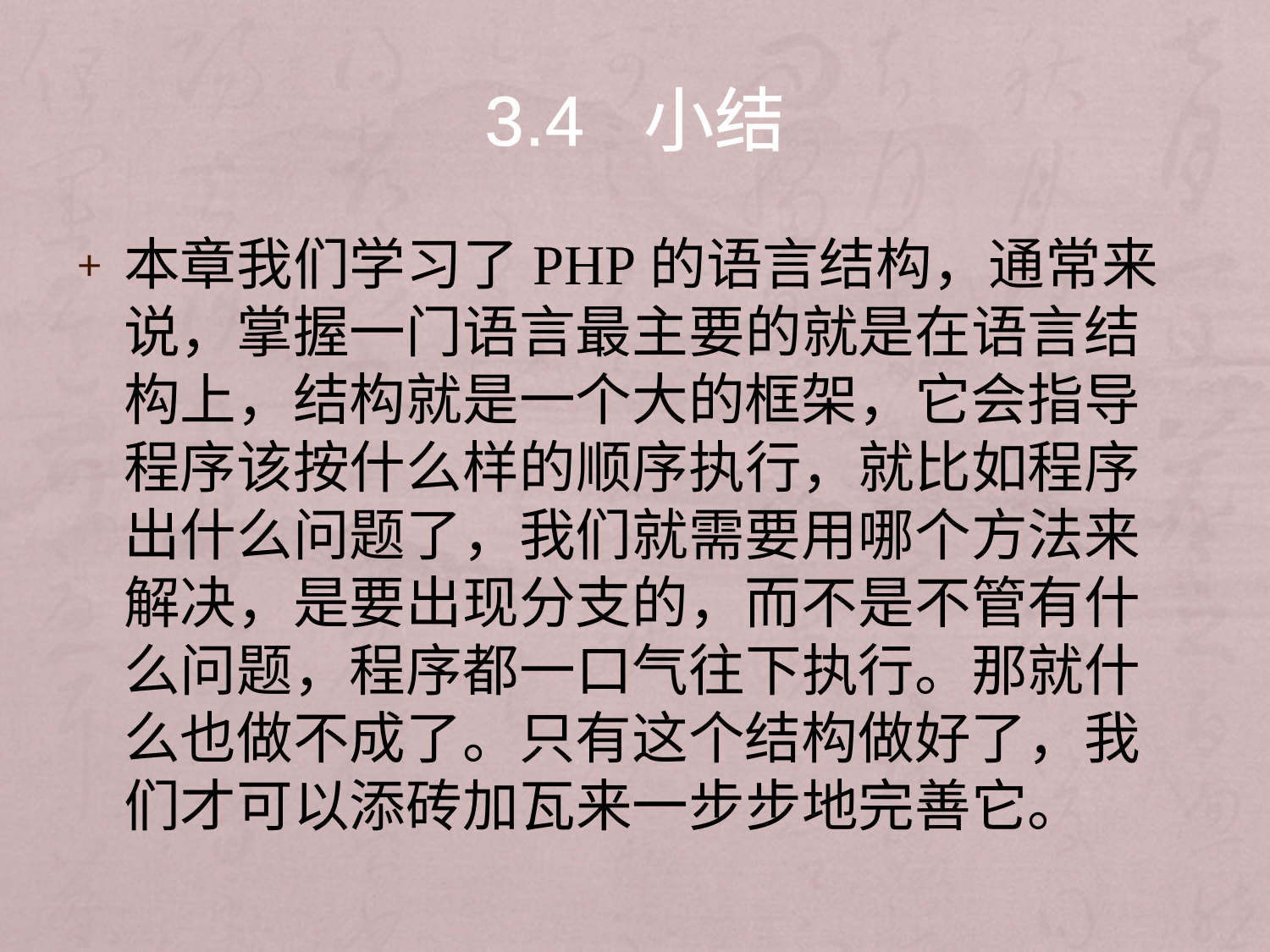

# 3.4  小结
本章我们学习了PHP的语言结构，通常来说，掌握一门语言最主要的就是在语言结构上，结构就是一个大的框架，它会指导程序该按什么样的顺序执行，就比如程序出什么问题了，我们就需要用哪个方法来解决，是要出现分支的，而不是不管有什么问题，程序都一口气往下执行。那就什么也做不成了。只有这个结构做好了，我们才可以添砖加瓦来一步步地完善它。